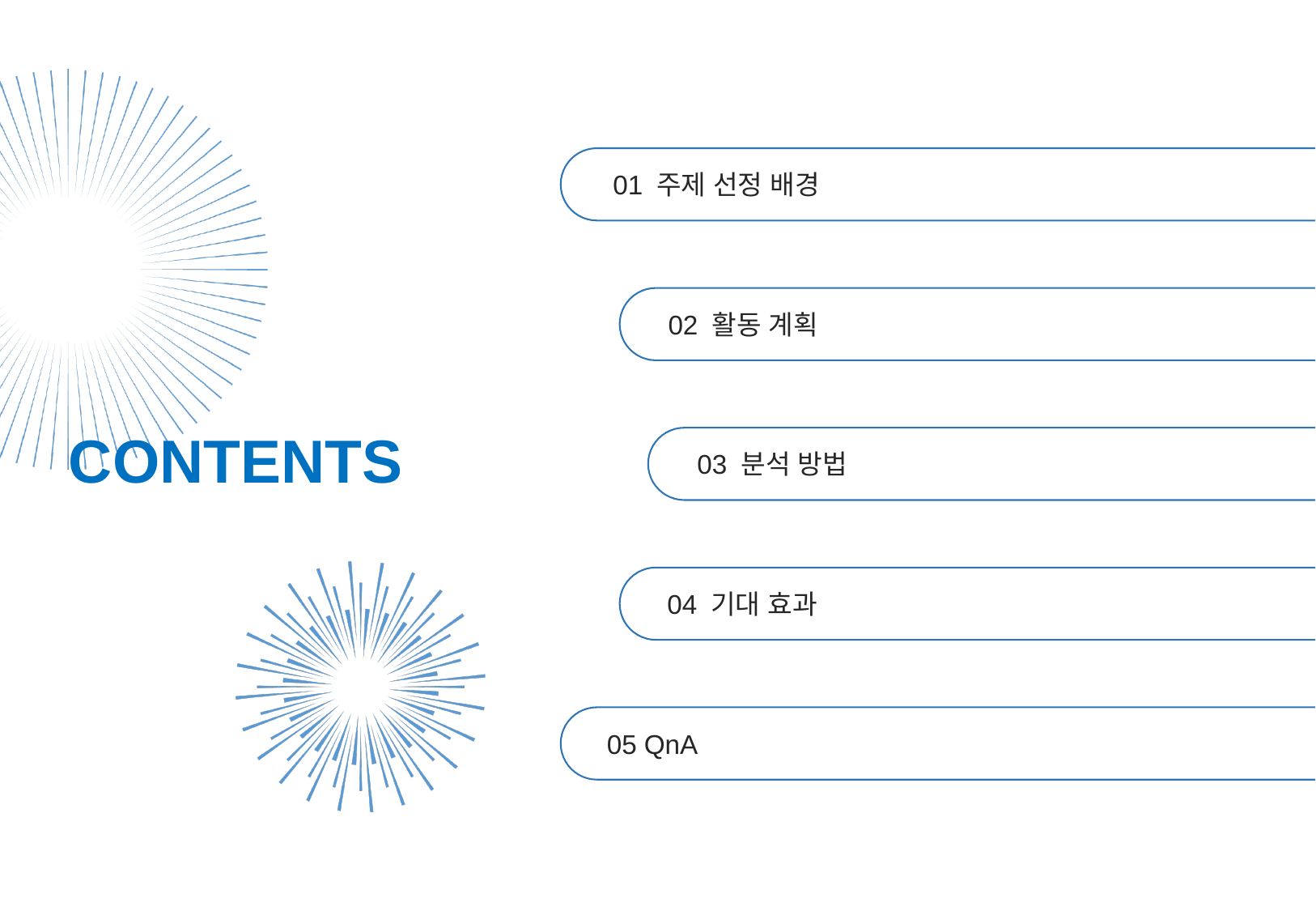

01 주제 선정 배경

02 활동 계획
CONTENTS

03 분석 방법

04 기대 효과

05 QnA